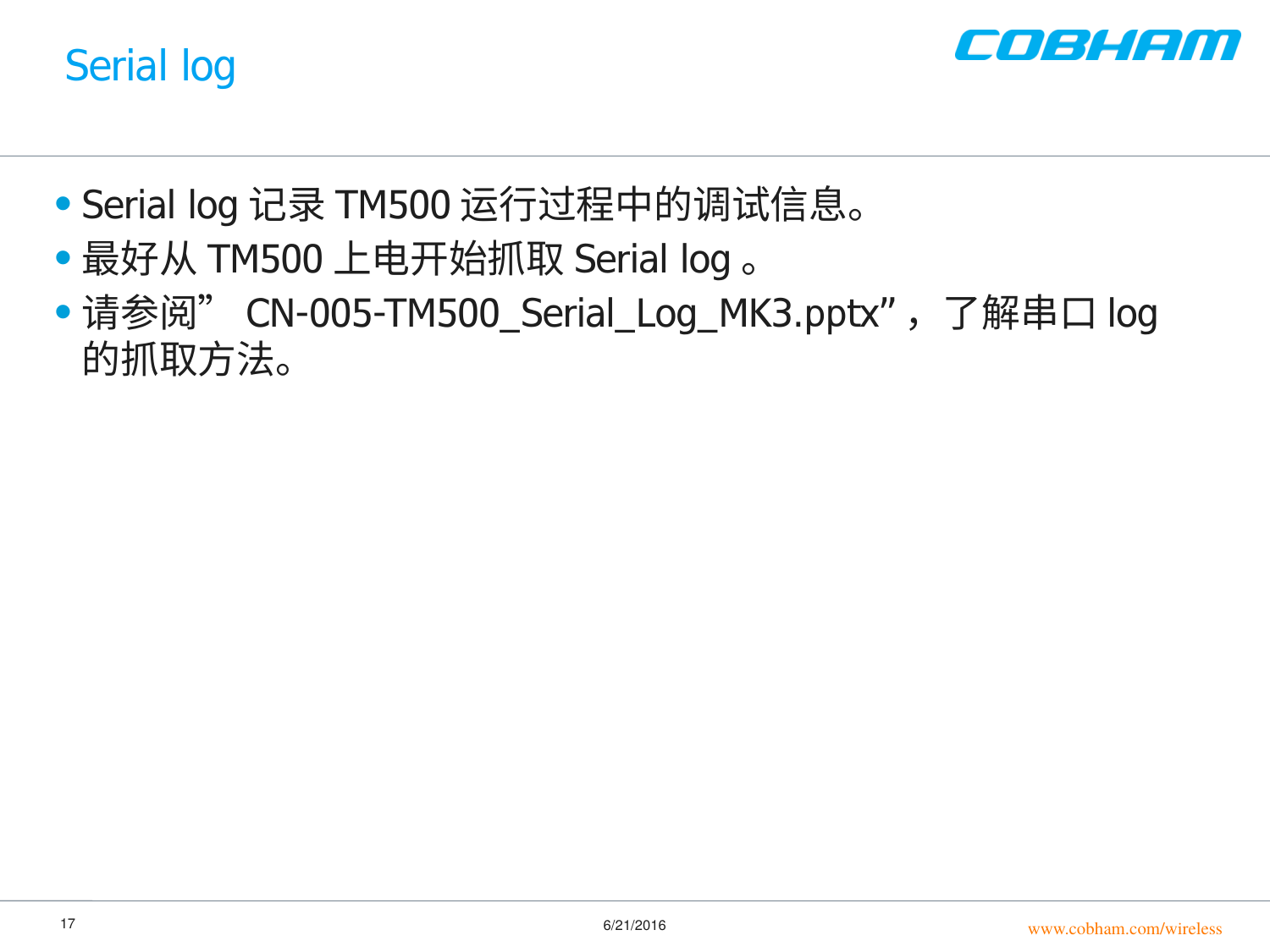

# Serial log
Serial log记录TM500运行过程中的调试信息。
最好从TM500上电开始抓取Serial log。
请参阅”CN-005-TM500_Serial_Log_MK3.pptx”，了解串口log的抓取方法。

17
6/21/2016